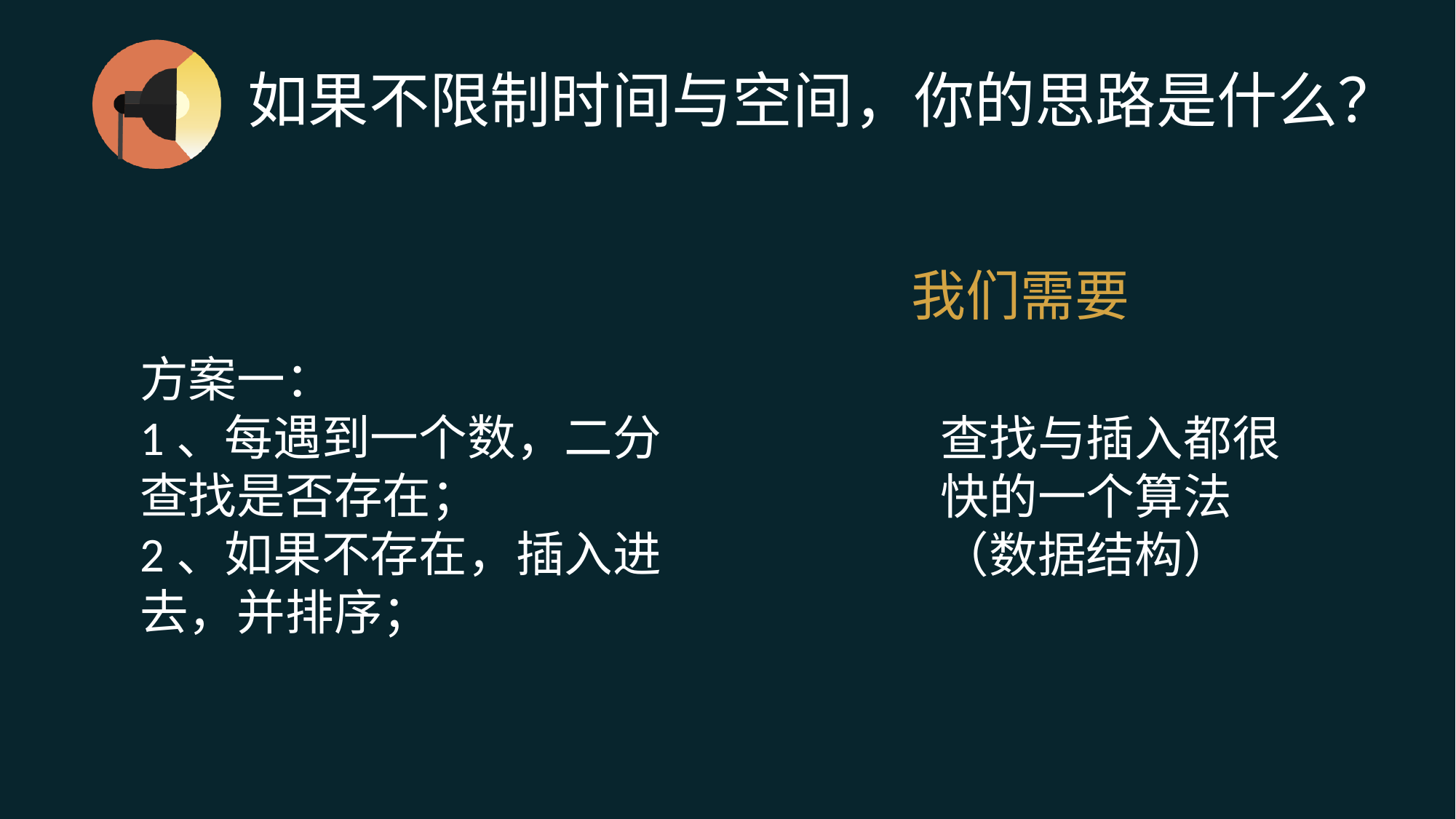

如果不限制时间与空间，你的思路是什么？
我们需要
方案一：
1、每遇到一个数，二分查找是否存在；
2、如果不存在，插入进去，并排序；
查找与插入都很快的一个算法（数据结构）